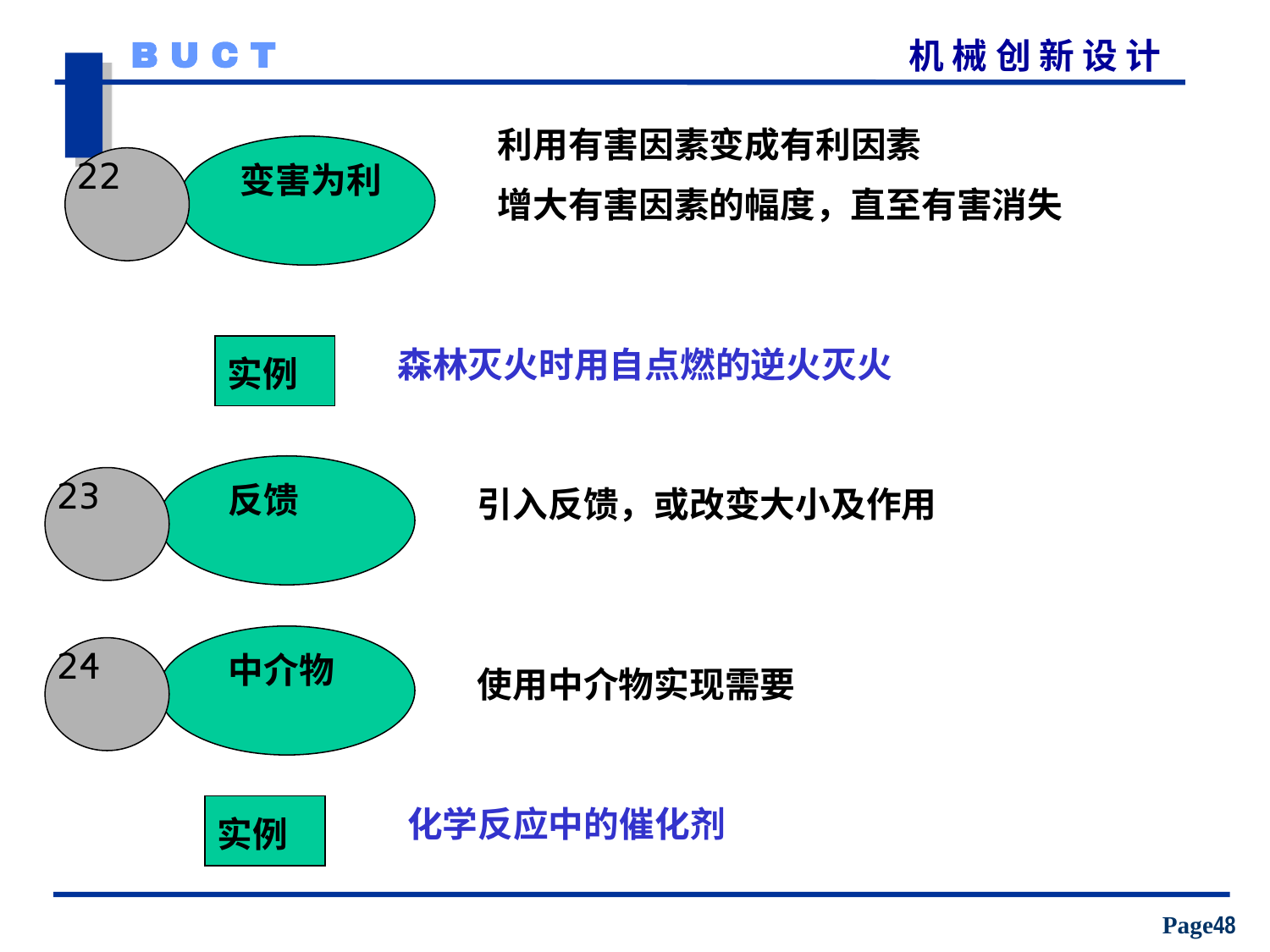

利用有害因素变成有利因素
增大有害因素的幅度，直至有害消失

 变害为利

22

实例
森林灭火时用自点燃的逆火灭火

  反馈

23
引入反馈，或改变大小及作用

  中介物

24
使用中介物实现需要

实例
化学反应中的催化剂
Page48